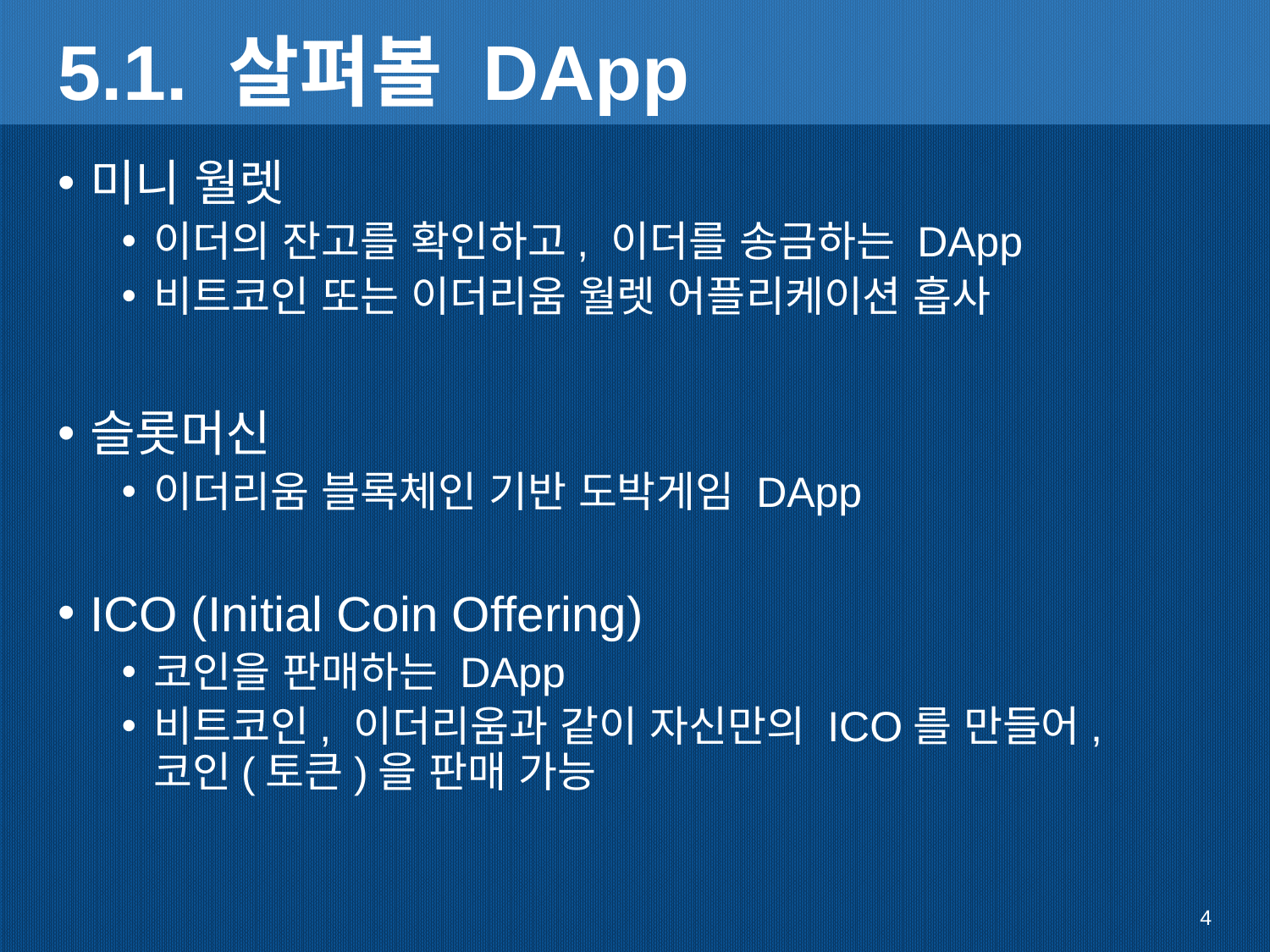

# 5.1. 살펴볼 DApp
미니 월렛
이더의 잔고를 확인하고, 이더를 송금하는 DApp
비트코인 또는 이더리움 월렛 어플리케이션 흡사

슬롯머신
이더리움 블록체인 기반 도박게임 DApp

ICO (Initial Coin Offering)
코인을 판매하는 DApp
비트코인, 이더리움과 같이 자신만의 ICO를 만들어,
코인(토큰)을 판매 가능
4